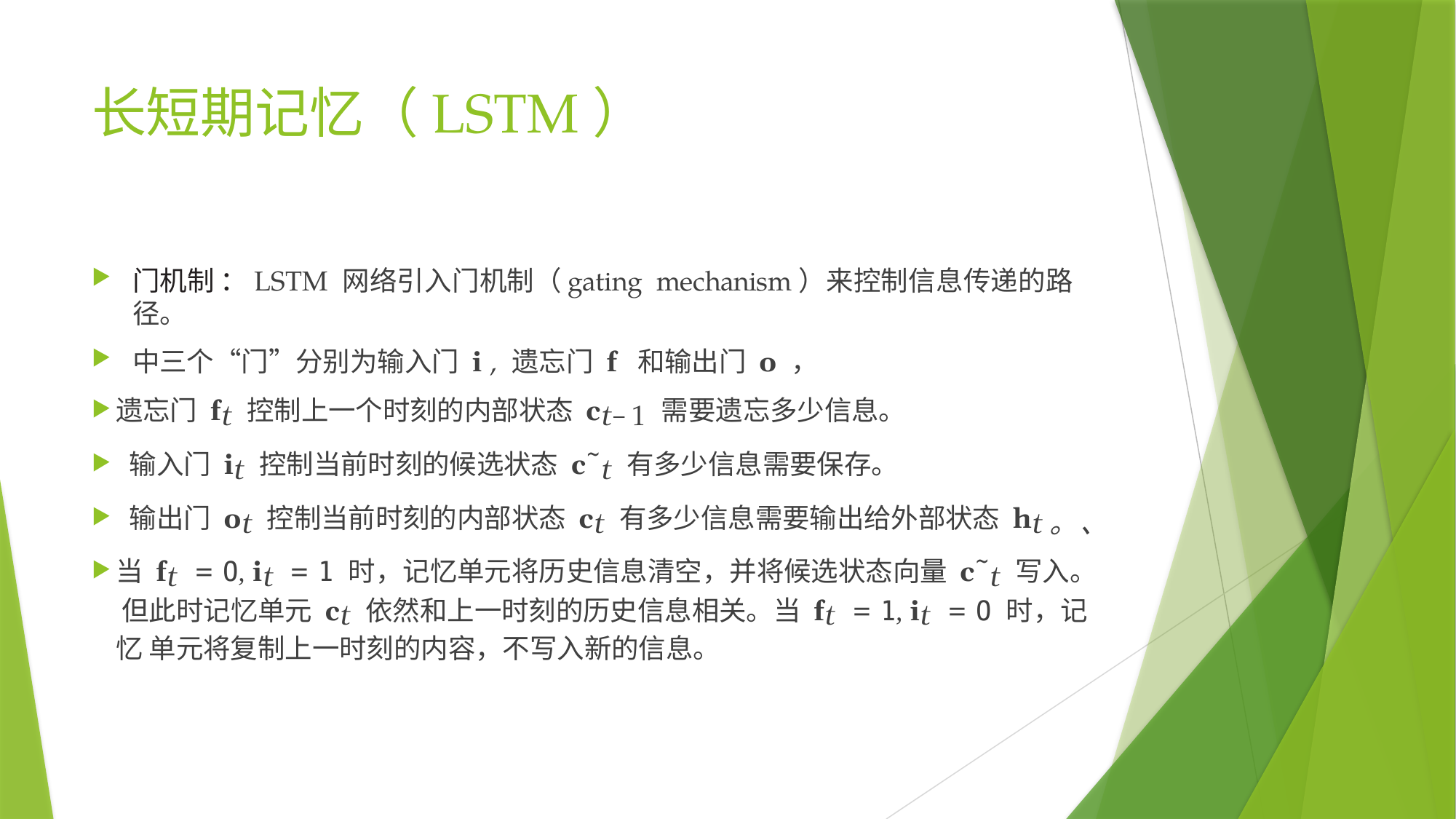

# 长短期记忆（LSTM）
门机制 ：LSTM 网络引入门机制（gating  mechanism）来控制信息传递的路径。
中三个“门”分别为输入门 i , 遗忘门 f  和输出门 o ，
遗忘门 ft 控制上一个时刻的内部状态 ct−1 需要遗忘多少信息。
 输入门 it 控制当前时刻的候选状态 c˜t 有多少信息需要保存。
 输出门 ot 控制当前时刻的内部状态 ct 有多少信息需要输出给外部状态 ht。、
当 ft  = 0, it  = 1 时，记忆单元将历史信息清空，并将候选状态向量 c˜t 写入。 但此时记忆单元 ct 依然和上一时刻的历史信息相关。当 ft  = 1, it  = 0 时，记忆 单元将复制上一时刻的内容，不写入新的信息。